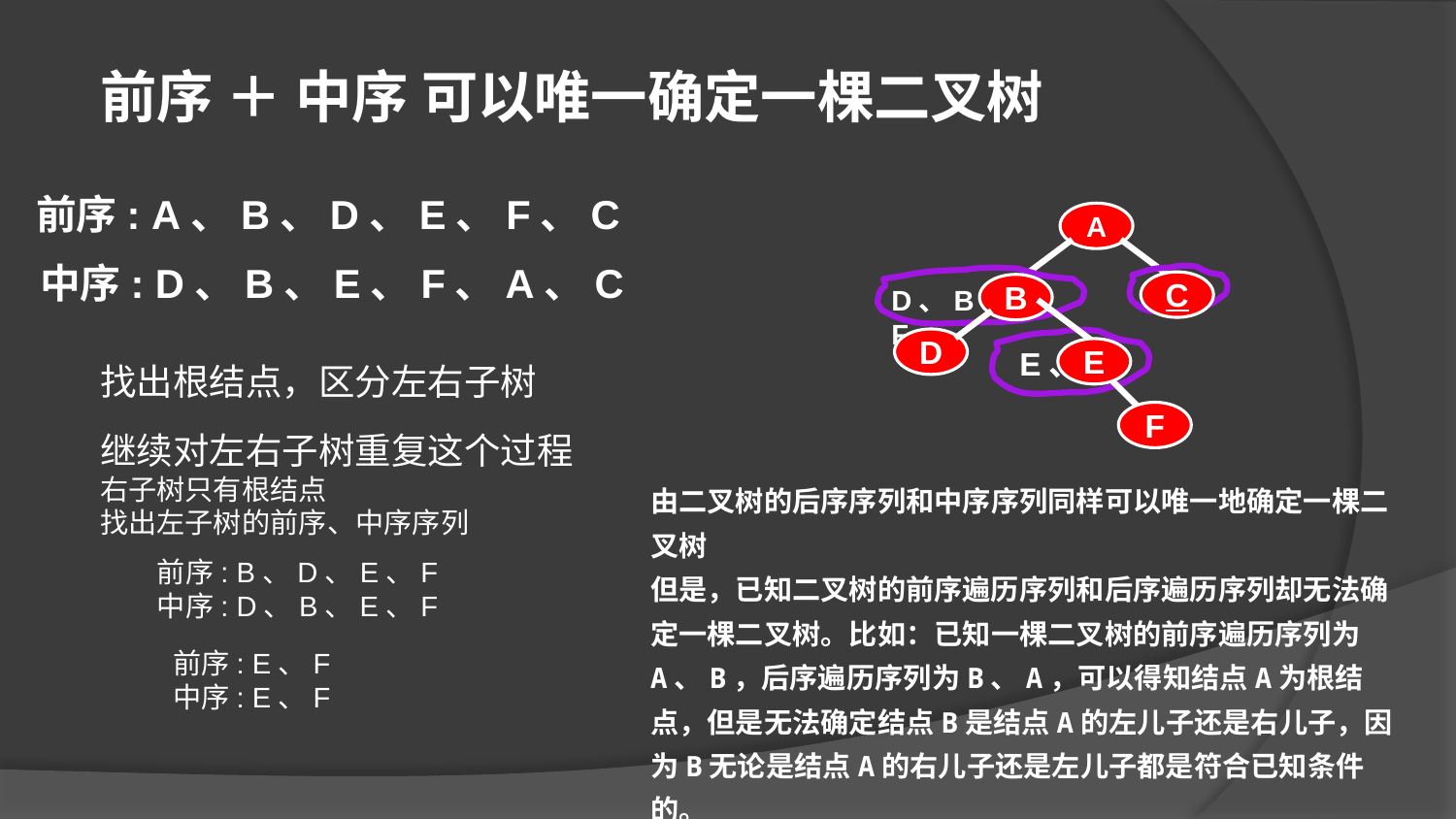

前序 ＋ 中序 可以唯一确定一棵二叉树
 前序: A、B、D、E、F、C
 中序: D、B、E、F、A、C
A

 C

C
B
D、B、E、F

D

E
E、F
找出根结点，区分左右子树

F
继续对左右子树重复这个过程
右子树只有根结点
找出左子树的前序、中序序列
由二叉树的后序序列和中序序列同样可以唯一地确定一棵二叉树
但是，已知二叉树的前序遍历序列和后序遍历序列却无法确定一棵二叉树。比如：已知一棵二叉树的前序遍历序列为A、B，后序遍历序列为B、A，可以得知结点A为根结点，但是无法确定结点B是结点A的左儿子还是右儿子，因为B无论是结点A的右儿子还是左儿子都是符合已知条件的。
 前序: B、D、E、F
 中序: D、B、E、F
 前序: E、F
 中序: E、F